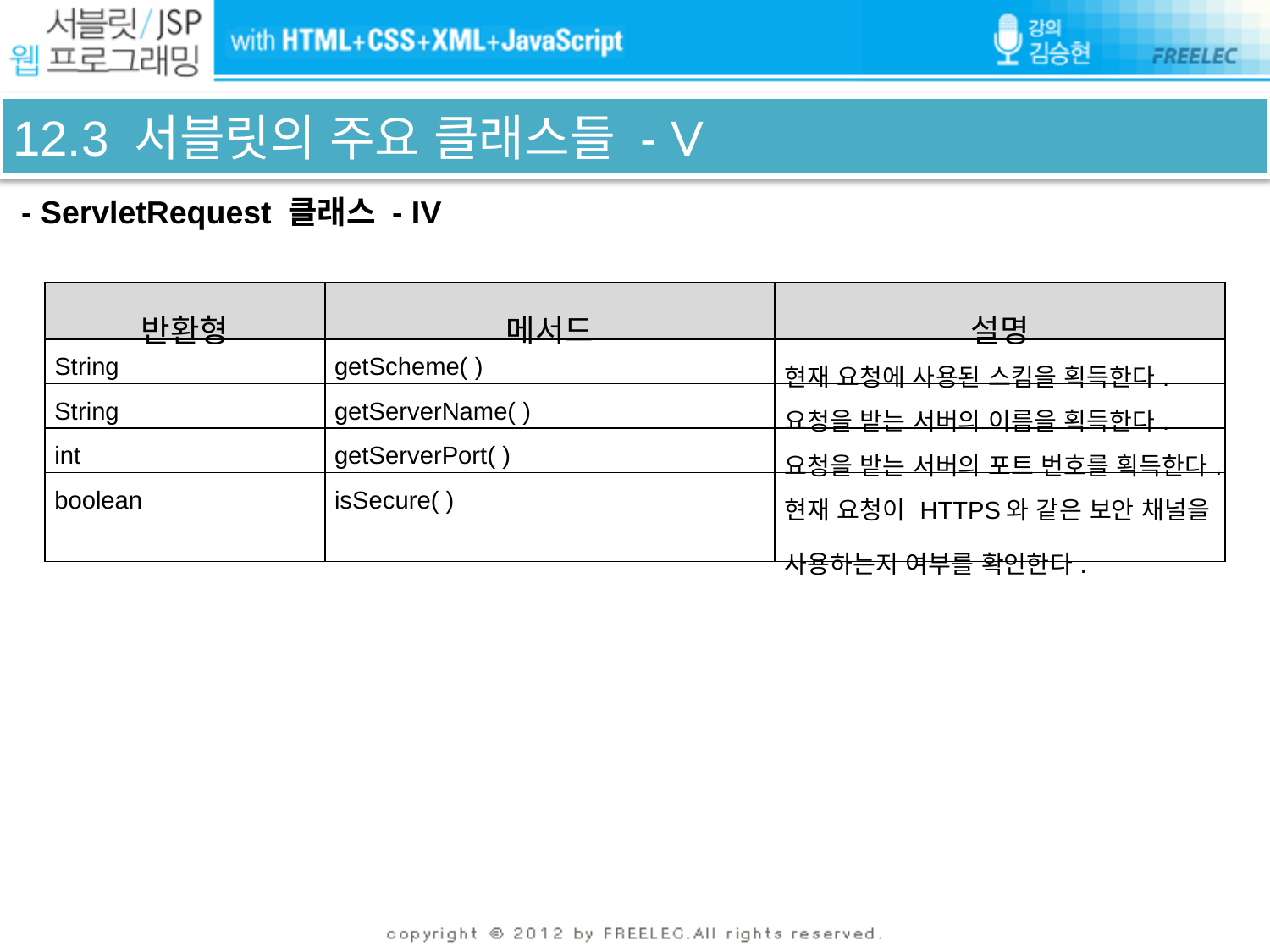

# 12.3 서블릿의 주요 클래스들 - V
 - ServletRequest 클래스 - IV
| 반환형 | 메서드 | 설명 |
| --- | --- | --- |
| String | getScheme( ) | 현재 요청에 사용된 스킴을 획득한다. |
| String | getServerName( ) | 요청을 받는 서버의 이름을 획득한다. |
| int | getServerPort( ) | 요청을 받는 서버의 포트 번호를 획득한다. |
| boolean | isSecure( ) | 현재 요청이 HTTPS와 같은 보안 채널을 사용하는지 여부를 확인한다. |